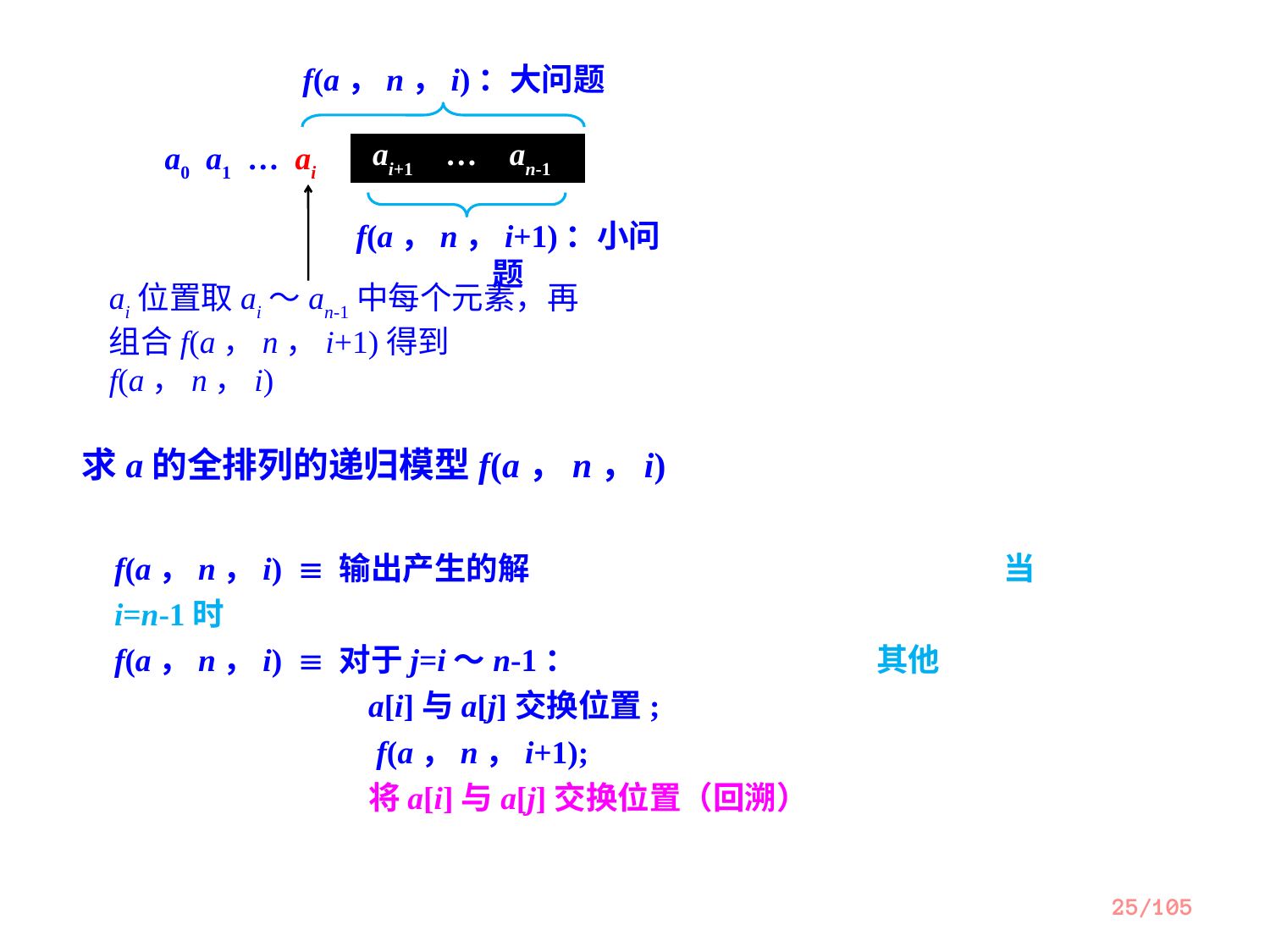

f(a，n，i)：大问题

  ai+1    …    an-1
a0  a1  …  ai

f(a，n，i+1)：小问题
ai位置取ai～an-1中每个元素，再
组合f(a，n，i+1)得到f(a，n，i)
求a的全排列的递归模型f(a，n，i)
f(a，n，i)  ≡ 输出产生的解				当i=n-1时
f(a，n，i)  ≡ 对于j=i～n-1：			其他
	        	a[i]与a[j]交换位置;
		 f(a，n，i+1);
		将a[i]与a[j]交换位置（回溯）
25/105